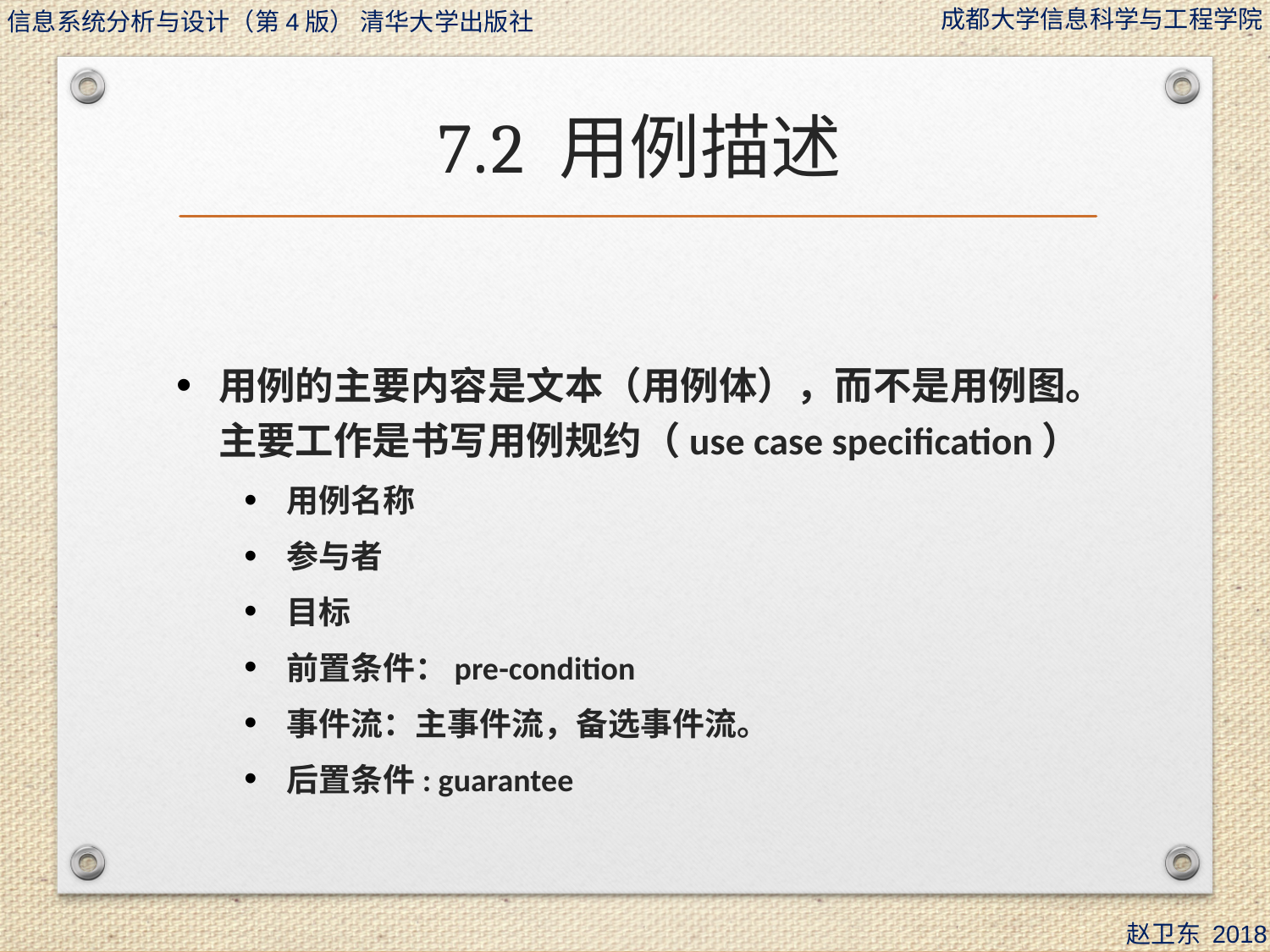

# 7.2 用例描述
用例的主要内容是文本（用例体），而不是用例图。主要工作是书写用例规约（use case specification）
用例名称
参与者
目标
前置条件：pre-condition
事件流：主事件流，备选事件流。
后置条件: guarantee